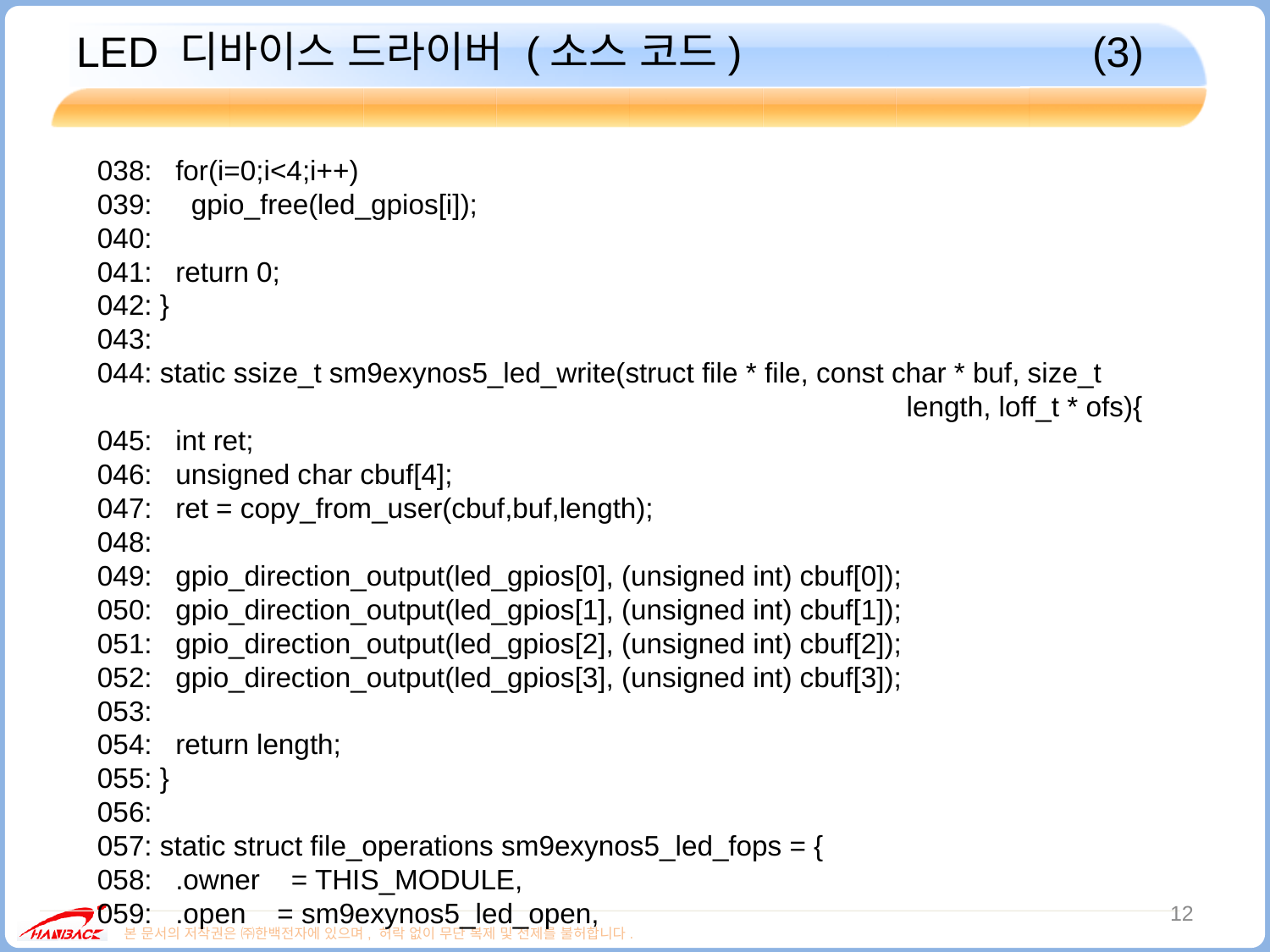

# LED 디바이스 드라이버 (소스 코드)			(3)
038:   for(i=0;i<4;i++)
039:     gpio_free(led_gpios[i]);
040:
041:   return 0;
042: }
043:
044: static ssize_t sm9exynos5_led_write(struct file * file, const char * buf, size_t
						      length, loff_t * ofs){
045:   int ret;
046:   unsigned char cbuf[4];
047:   ret = copy_from_user(cbuf,buf,length);
048:
049:   gpio_direction_output(led_gpios[0], (unsigned int) cbuf[0]);
050:   gpio_direction_output(led_gpios[1], (unsigned int) cbuf[1]);
051:   gpio_direction_output(led_gpios[2], (unsigned int) cbuf[2]);
052:   gpio_direction_output(led_gpios[3], (unsigned int) cbuf[3]);
053:
054:   return length;
055: }
056:
057: static struct file_operations sm9exynos5_led_fops = {
058:   .owner    = THIS_MODULE,
059:   .open    = sm9exynos5_led_open,

12